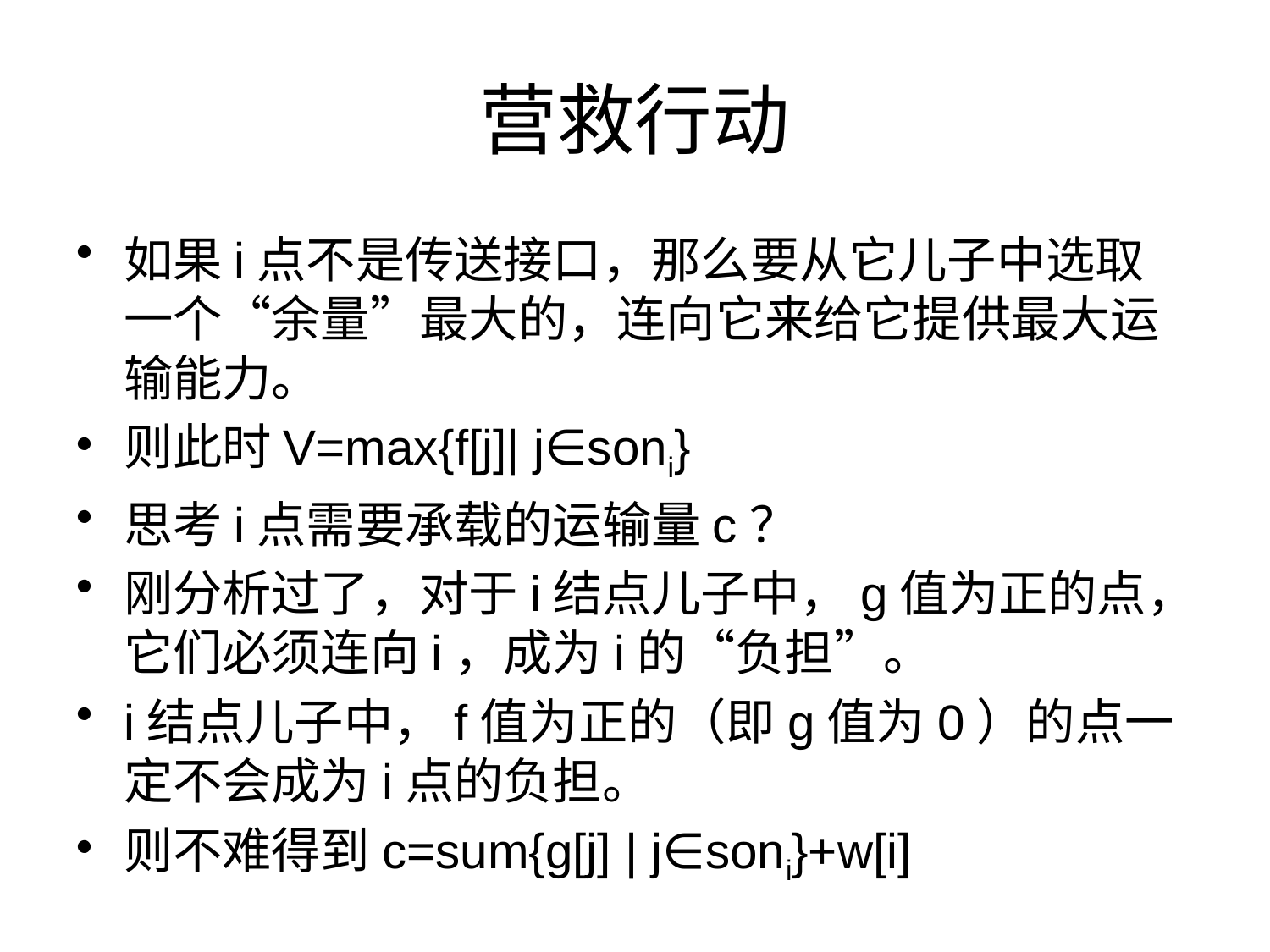

# 营救行动
如果i点不是传送接口，那么要从它儿子中选取一个“余量”最大的，连向它来给它提供最大运输能力。
则此时V=max{f[j]| j∈soni}
思考i点需要承载的运输量c？
刚分析过了，对于i结点儿子中，g值为正的点，它们必须连向i，成为i的“负担”。
i结点儿子中，f值为正的（即g值为0）的点一定不会成为i点的负担。
则不难得到c=sum{g[j] | j∈soni}+w[i]